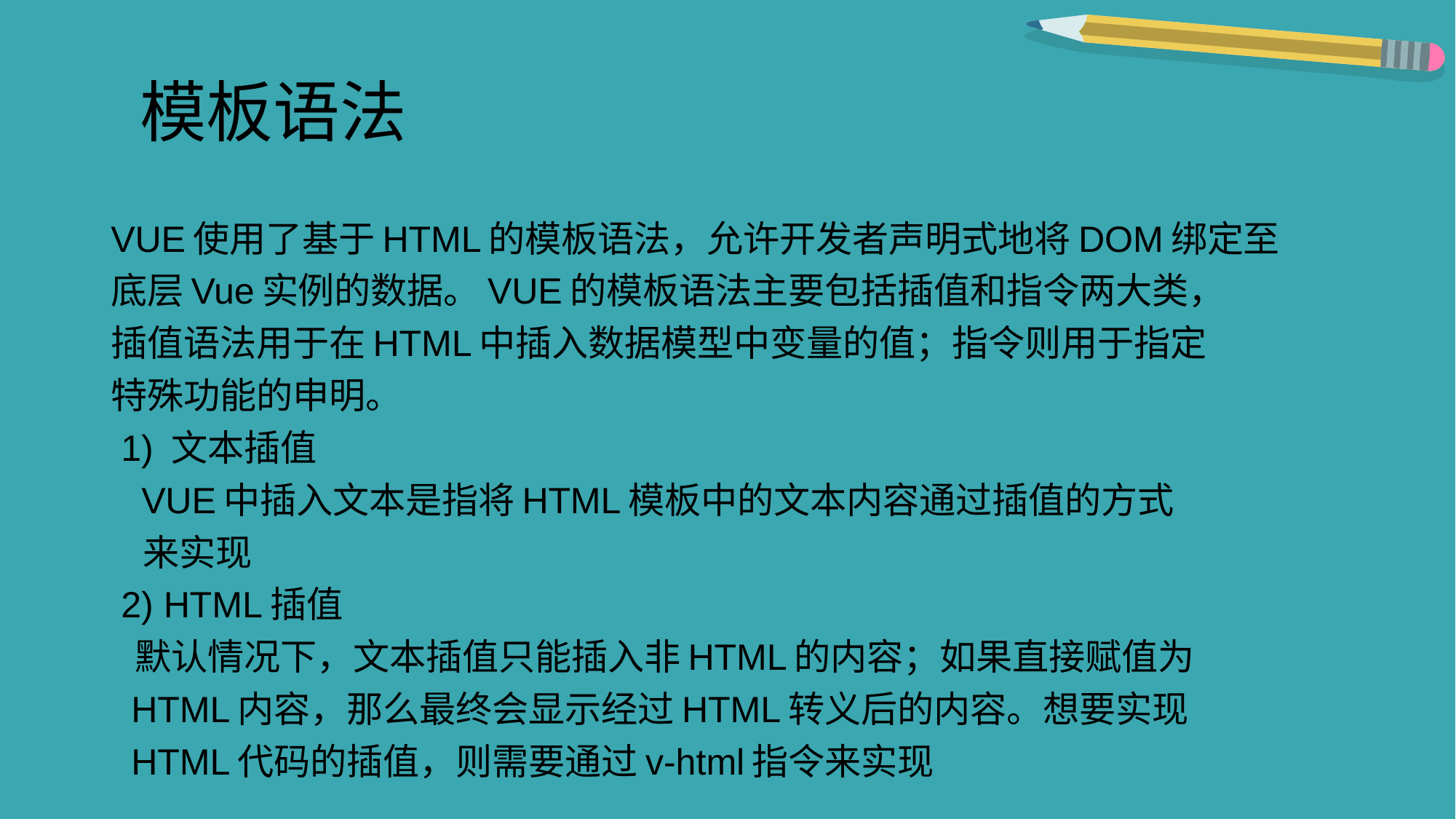

# 模板语法

VUE使用了基于HTML的模板语法，允许开发者声明式地将DOM绑定至
底层Vue实例的数据。VUE的模板语法主要包括插值和指令两大类，
插值语法用于在HTML中插入数据模型中变量的值；指令则用于指定
特殊功能的申明。
 1) 文本插值
   VUE中插入文本是指将HTML模板中的文本内容通过插值的方式
   来实现
 2) HTML插值
  默认情况下，文本插值只能插入非HTML的内容；如果直接赋值为
  HTML内容，那么最终会显示经过HTML转义后的内容。想要实现
  HTML代码的插值，则需要通过v-html指令来实现